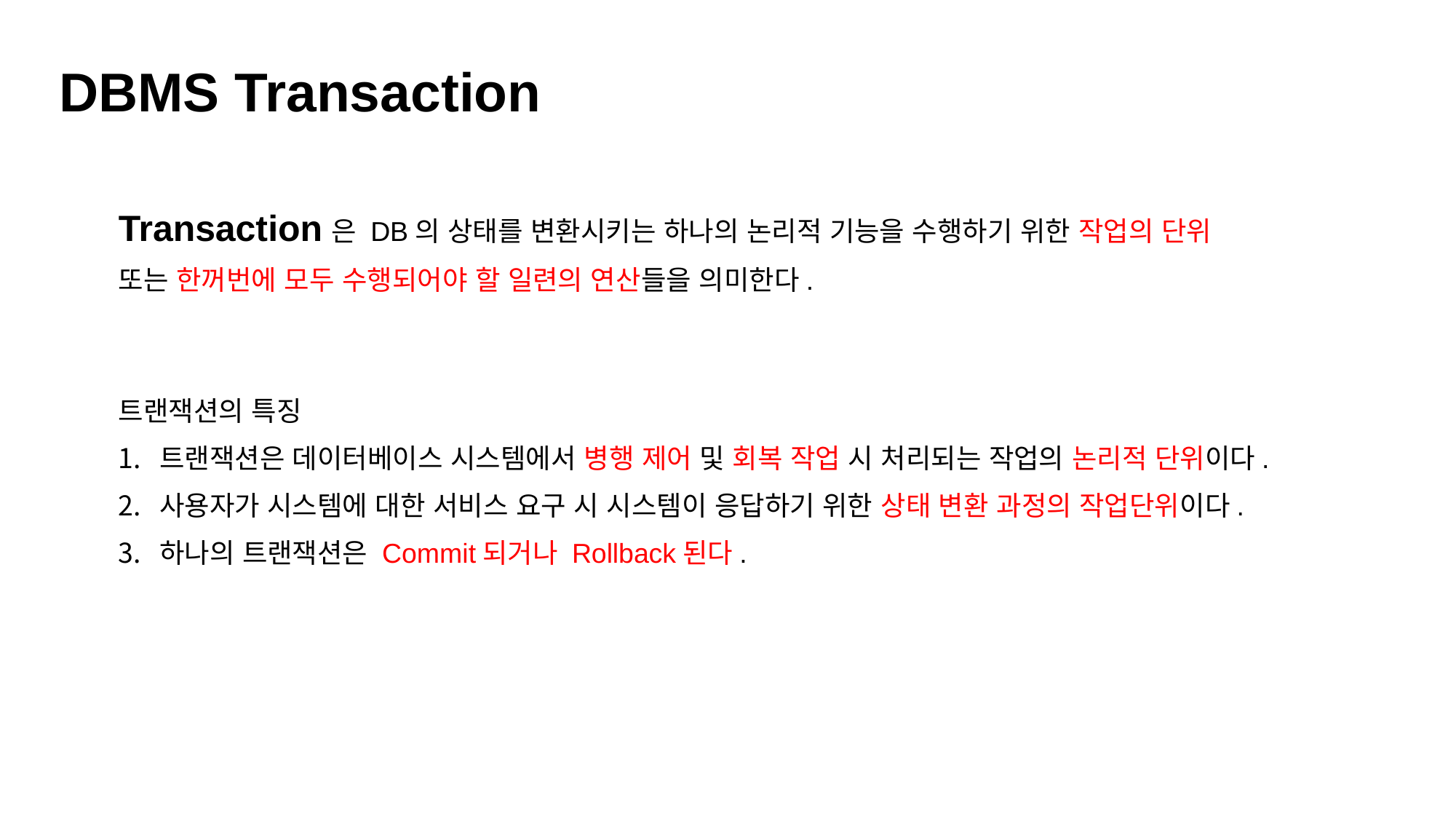

DBMS Transaction
Transaction은 DB의 상태를 변환시키는 하나의 논리적 기능을 수행하기 위한 작업의 단위

또는 한꺼번에 모두 수행되어야 할 일련의 연산들을 의미한다.

트랜잭션의 특징

트랜잭션은 데이터베이스 시스템에서 병행 제어 및 회복 작업 시 처리되는 작업의 논리적 단위이다.

사용자가 시스템에 대한 서비스 요구 시 시스템이 응답하기 위한 상태 변환 과정의 작업단위이다.

하나의 트랜잭션은 Commit되거나 Rollback된다.